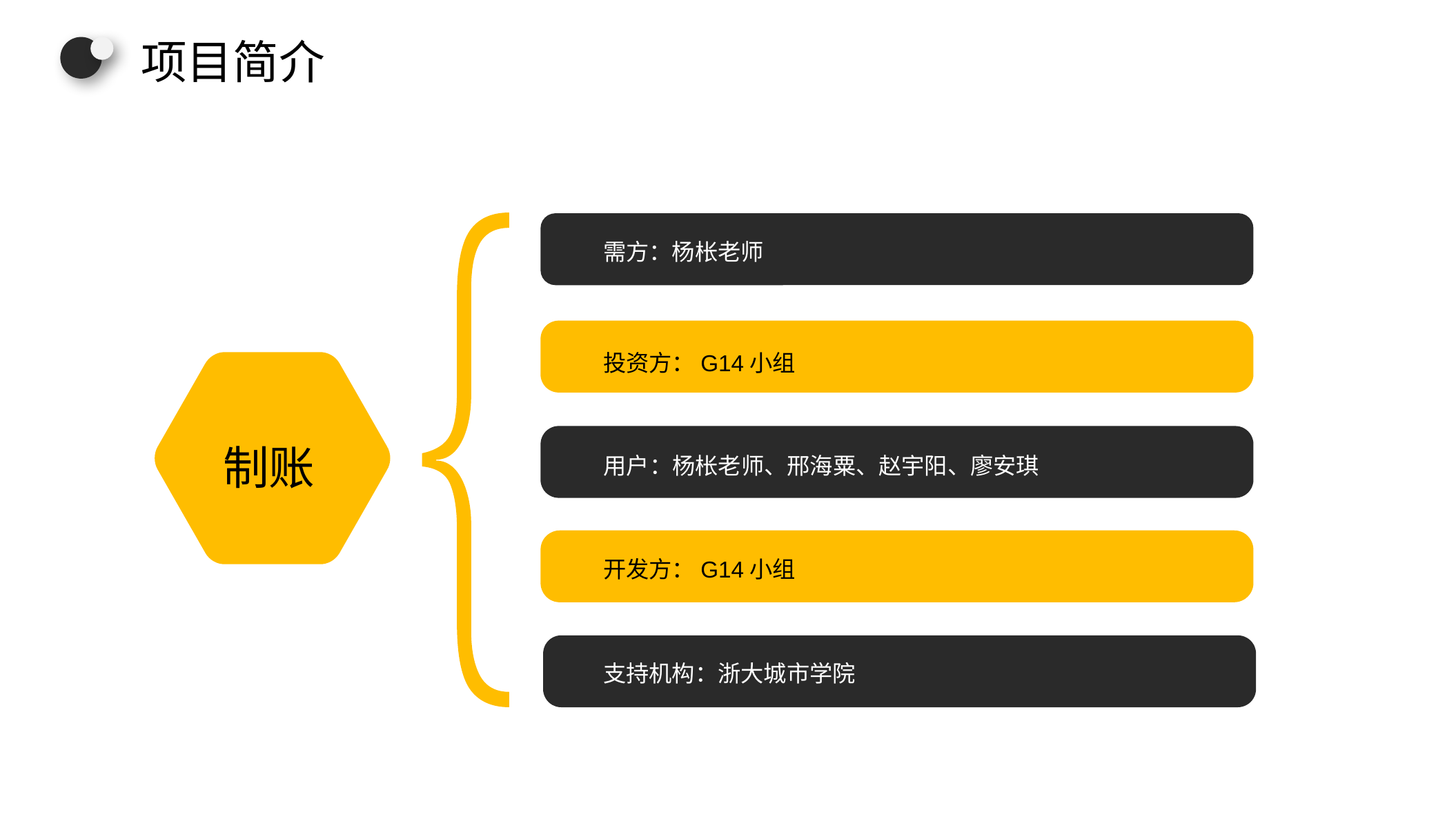

项目简介

需方：杨枨老师

投资方：G14小组

制账
用户：杨枨老师、邢海粟、赵宇阳、廖安琪

开发方：G14小组

支持机构：浙大城市学院